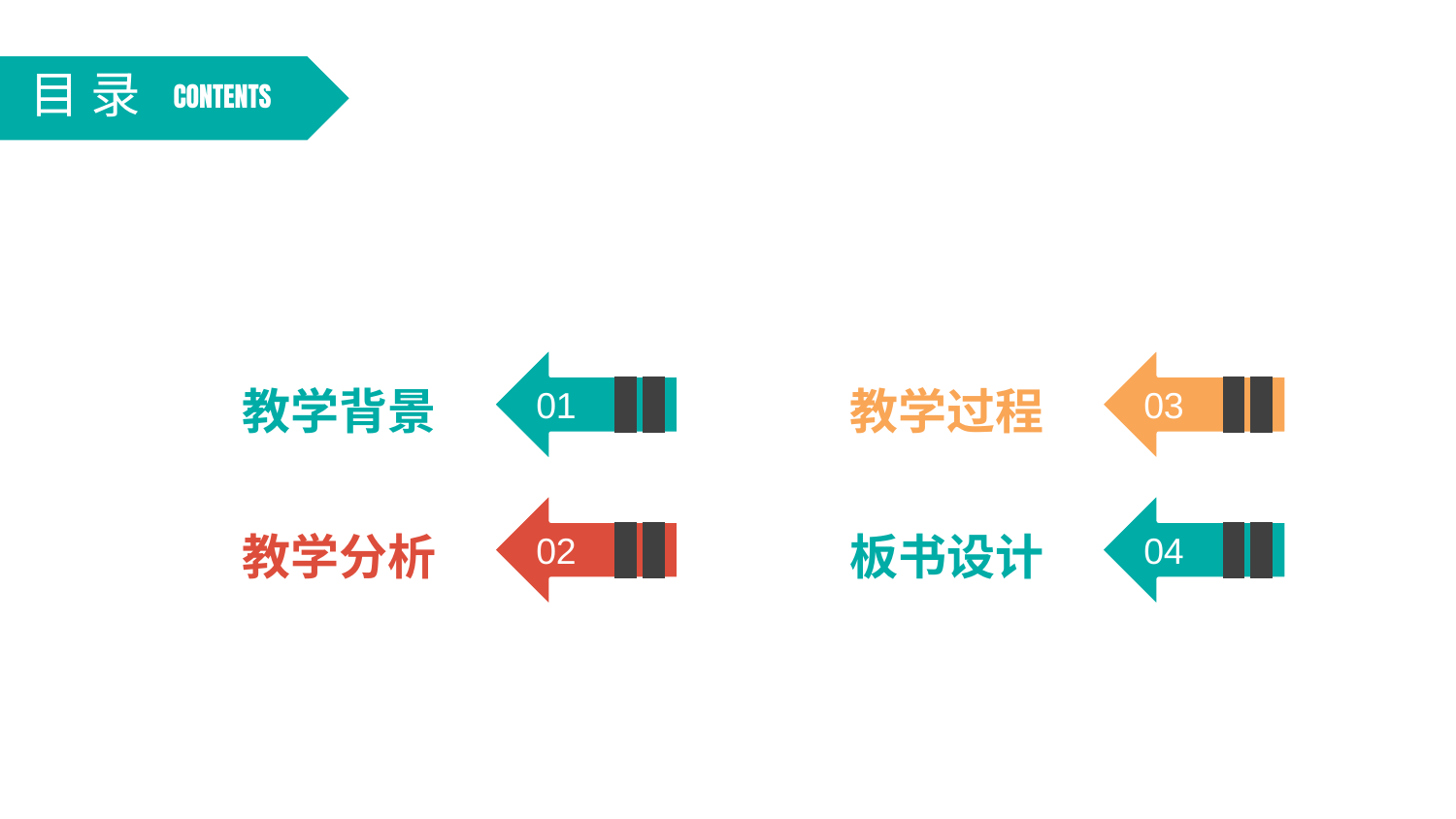

目 录
CONTENTS
01
03
教学背景
教学过程
02
04
板书设计
教学分析